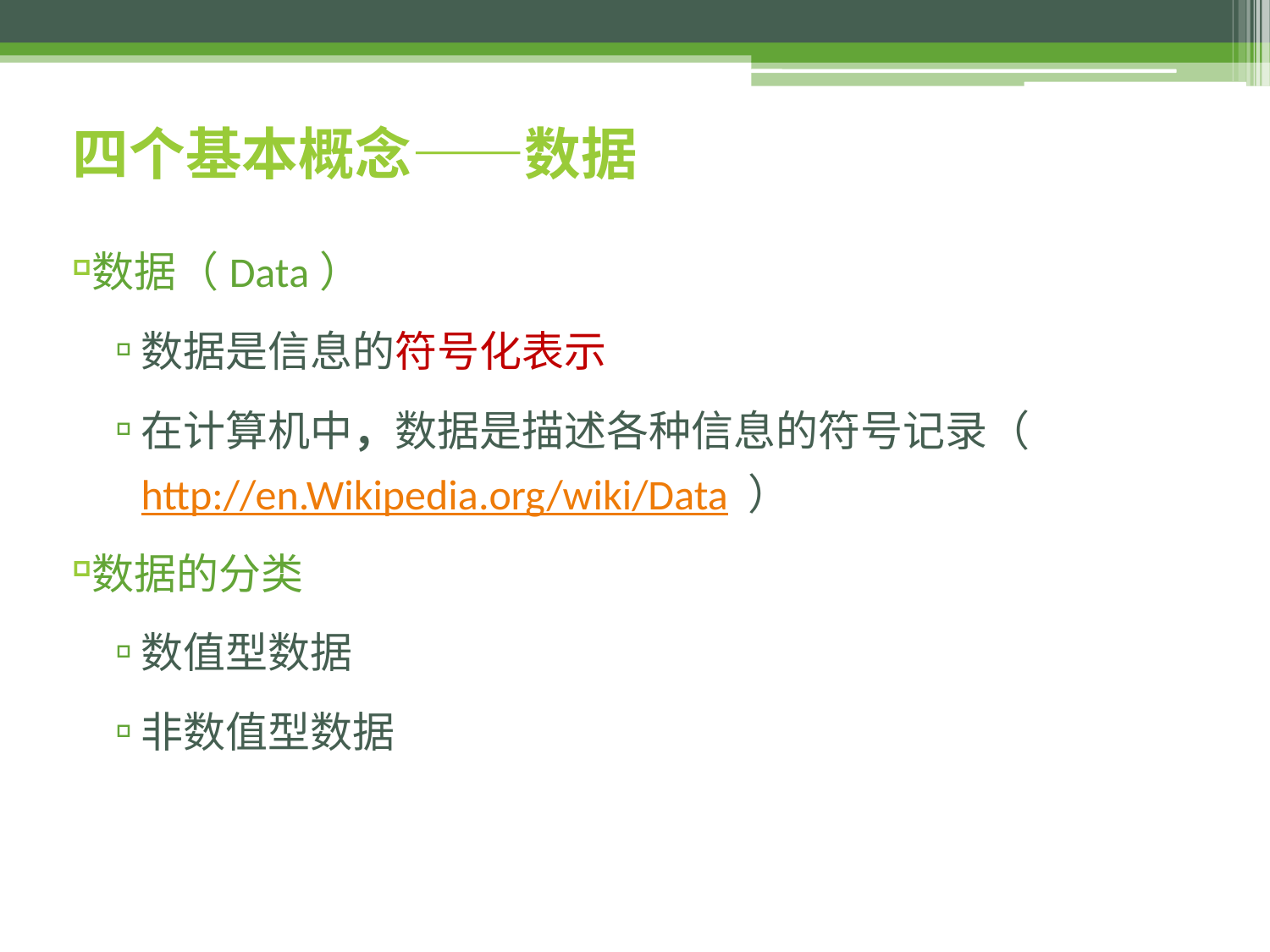

# 四个基本概念——数据
数据（Data）
数据是信息的符号化表示
在计算机中，数据是描述各种信息的符号记录（http://en.Wikipedia.org/wiki/Data ）
数据的分类
数值型数据
非数值型数据